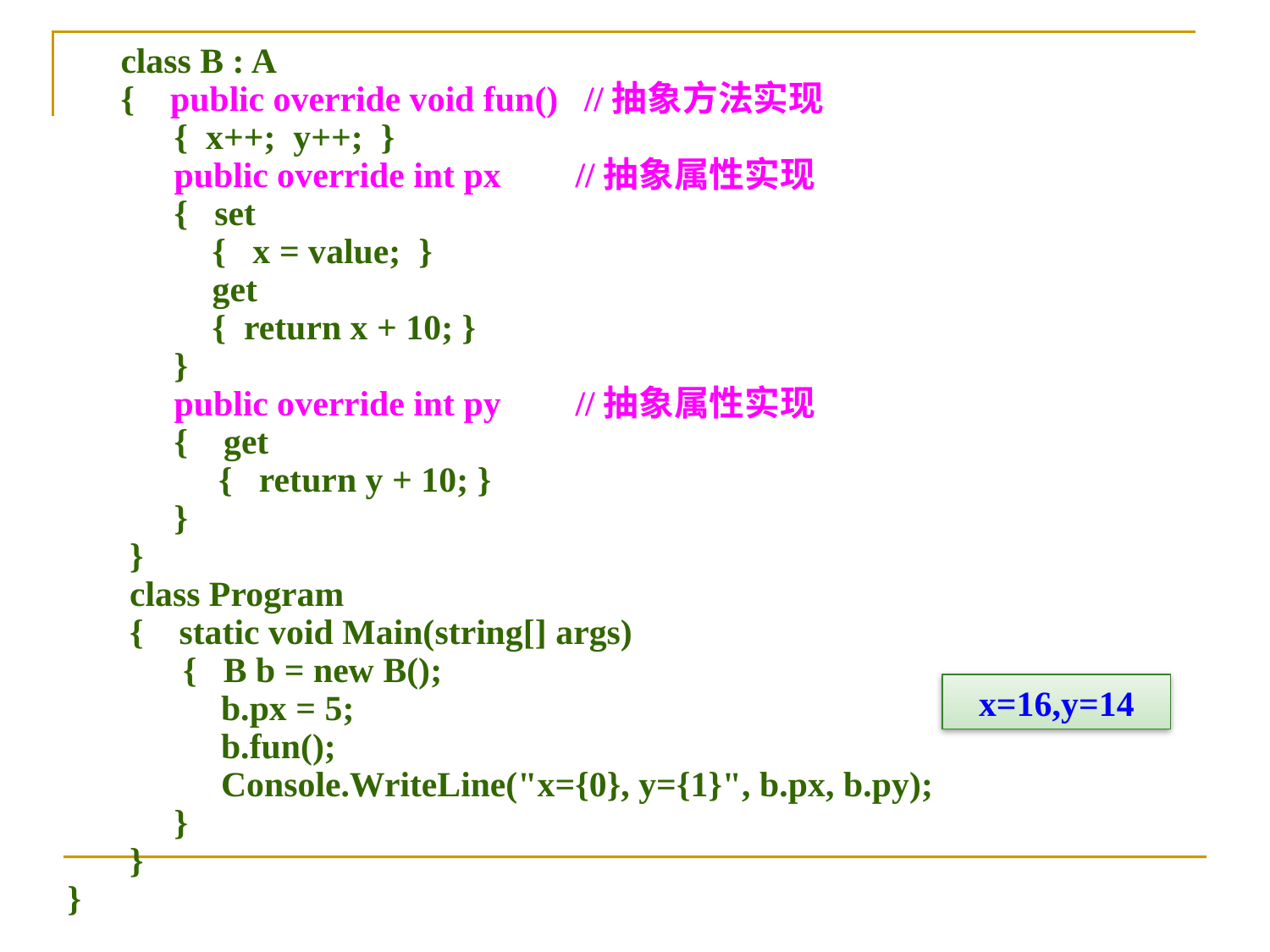

class B : A
      {    public override void fun()	 //抽象方法实现
            {  x++;  y++;  }
            public override int px	//抽象属性实现
            {   set
            	  {   x = value;  }
            	  get
            	  {  return x + 10; }
            }
            public override int py	//抽象属性实现
            {    get
                 {   return y + 10; }
            }
       }
       class Program
       {    static void Main(string[] args)
             {   B b = new B();
            	   b.px = 5;
            	   b.fun();
            	   Console.WriteLine("x={0}, y={1}", b.px, b.py);
            }
       }
}
x=16,y=14